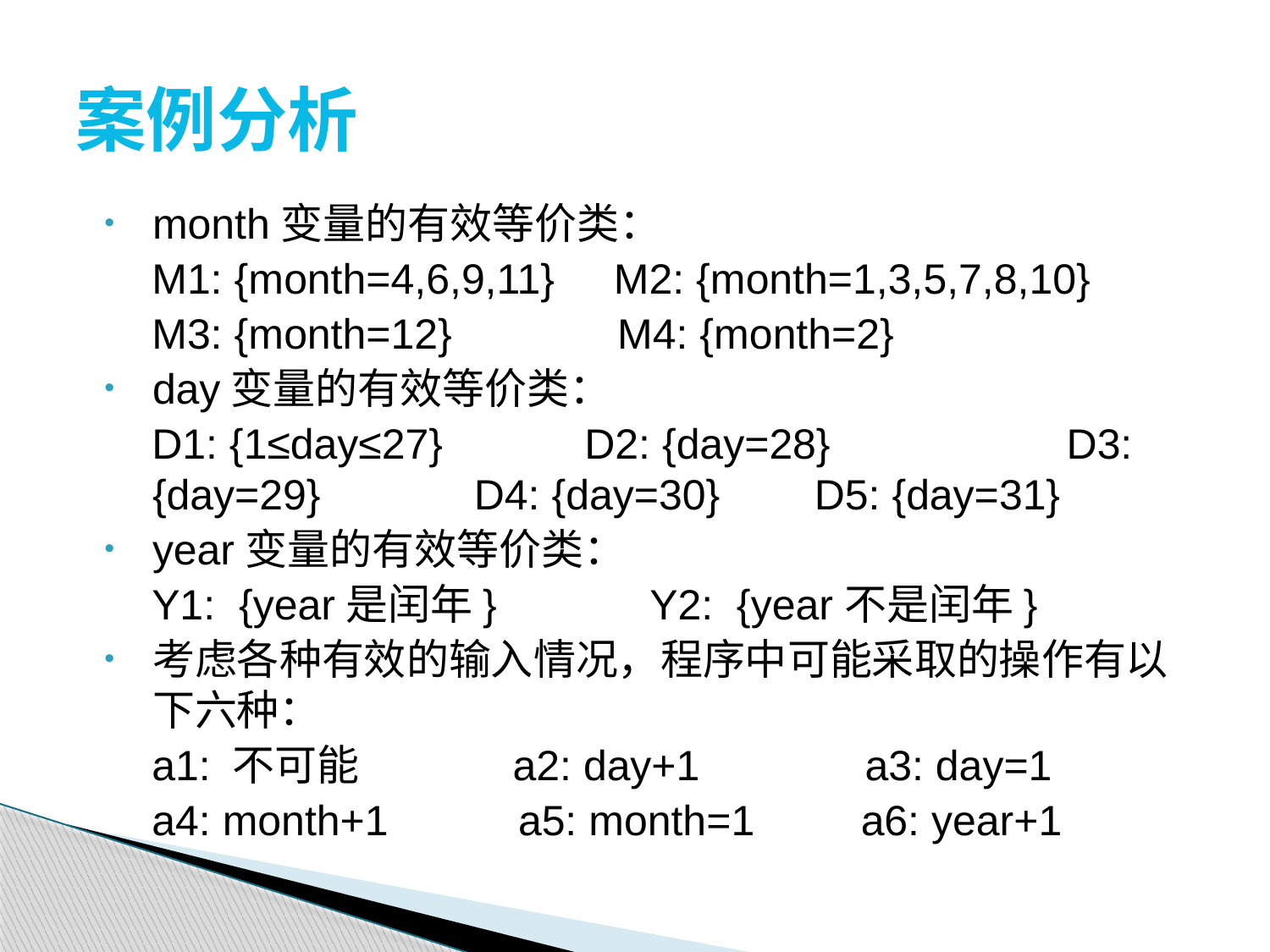

# 案例分析
month变量的有效等价类：
    M1: {month=4,6,9,11}     M2: {month=1,3,5,7,8,10}
    M3: {month=12}              M4: {month=2}
day变量的有效等价类：
    D1: {1≤day≤27}            D2: {day=28}                    D3: {day=29}             D4: {day=30}        D5: {day=31}
year变量的有效等价类：
    Y1:  {year是闰年}             Y2:  {year不是闰年}
考虑各种有效的输入情况，程序中可能采取的操作有以下六种：
    a1: 不可能               a2: day+1              a3: day=1
    a4: month+1           a5: month=1         a6: year+1